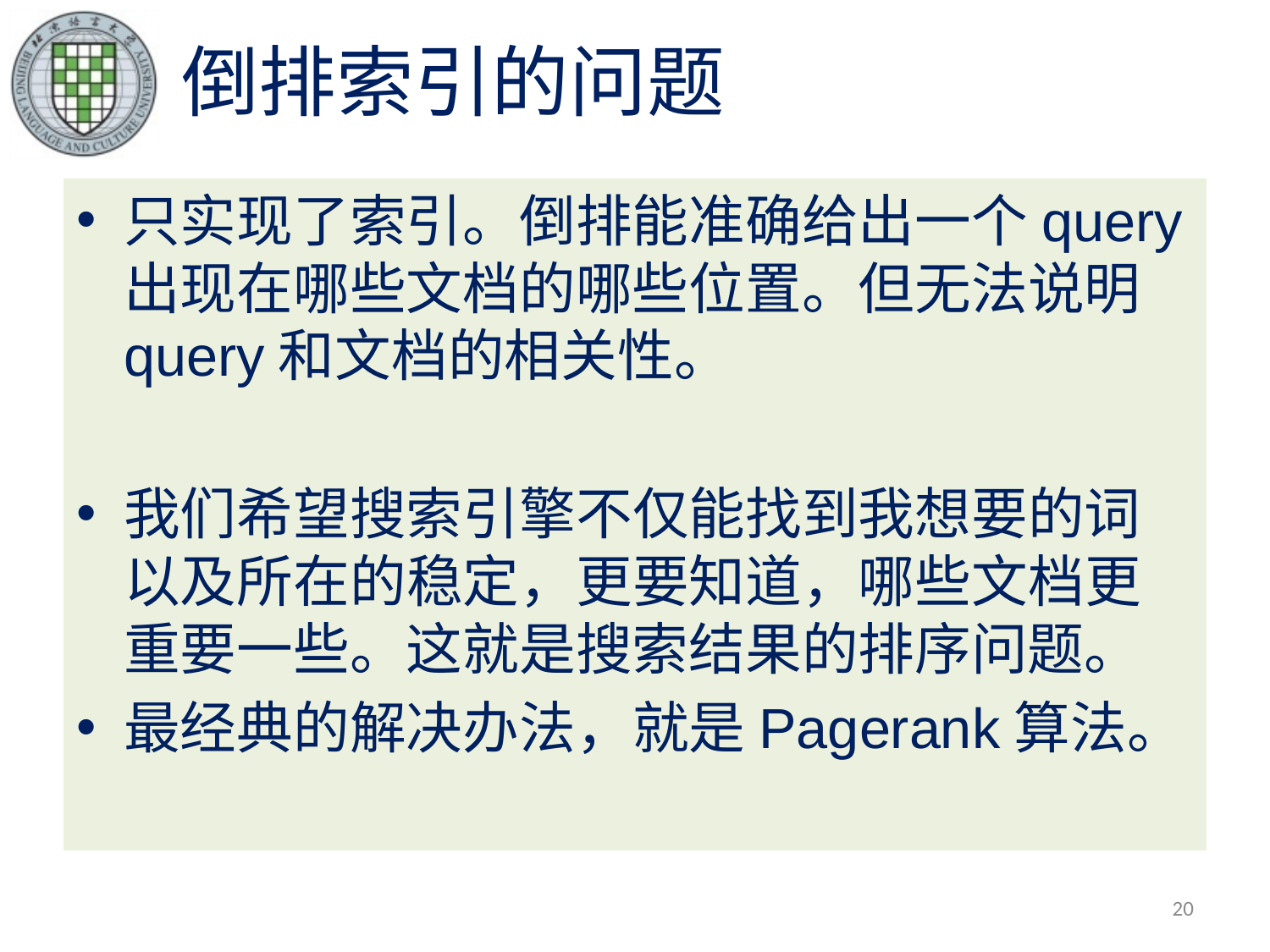

# 倒排索引的问题
只实现了索引。倒排能准确给出一个query出现在哪些文档的哪些位置。但无法说明query和文档的相关性。

我们希望搜索引擎不仅能找到我想要的词以及所在的稳定，更要知道，哪些文档更重要一些。这就是搜索结果的排序问题。
最经典的解决办法，就是Pagerank算法。
20